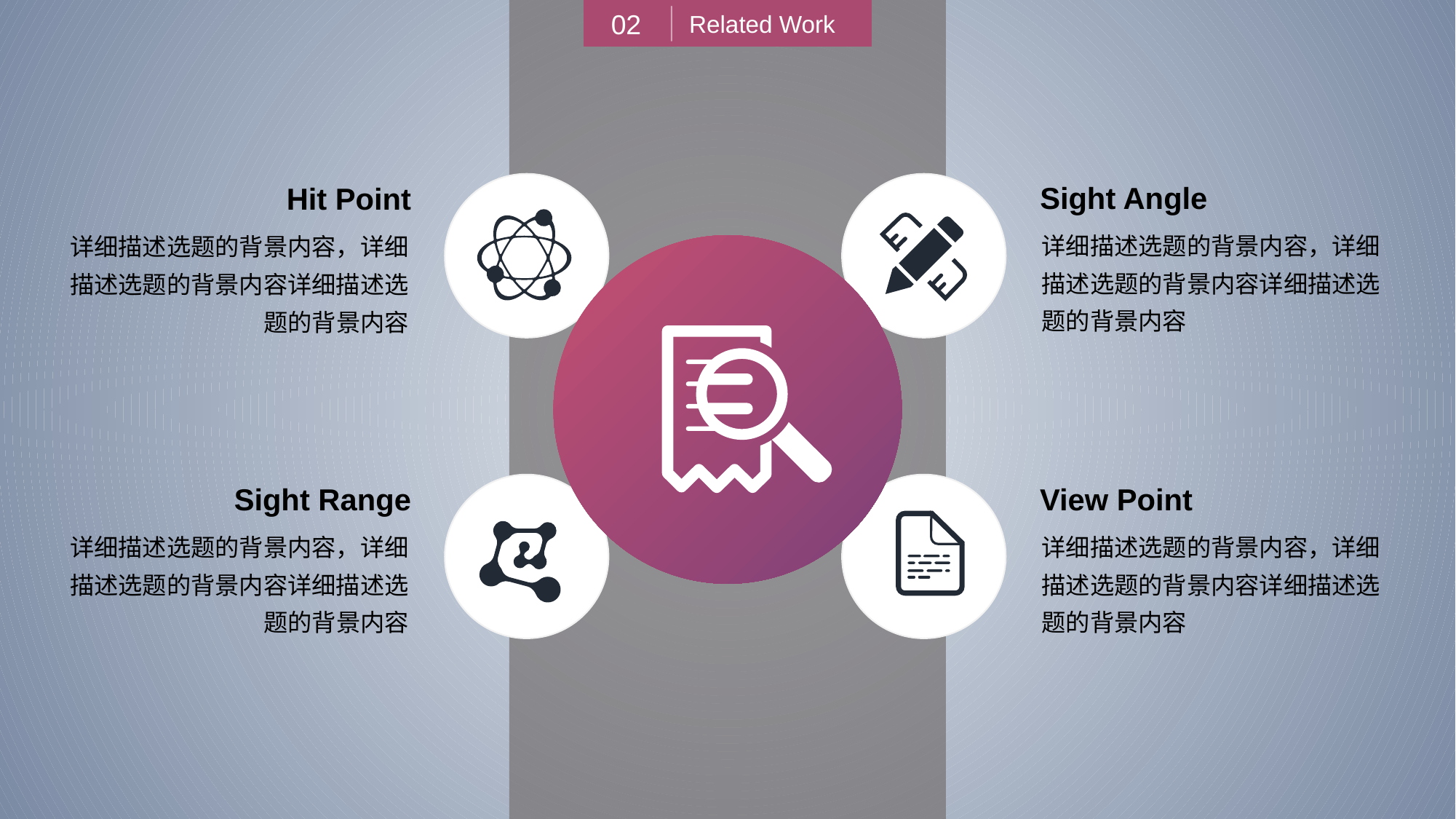

02
Related Work
Sight Angle

Hit Point
详细描述选题的背景内容，详细
描述选题的背景内容详细描述选
题的背景内容
详细描述选题的背景内容，详细
描述选题的背景内容详细描述选
题的背景内容

Sight Range
View Point
详细描述选题的背景内容，详细
描述选题的背景内容详细描述选
题的背景内容
详细描述选题的背景内容，详细
描述选题的背景内容详细描述选
题的背景内容